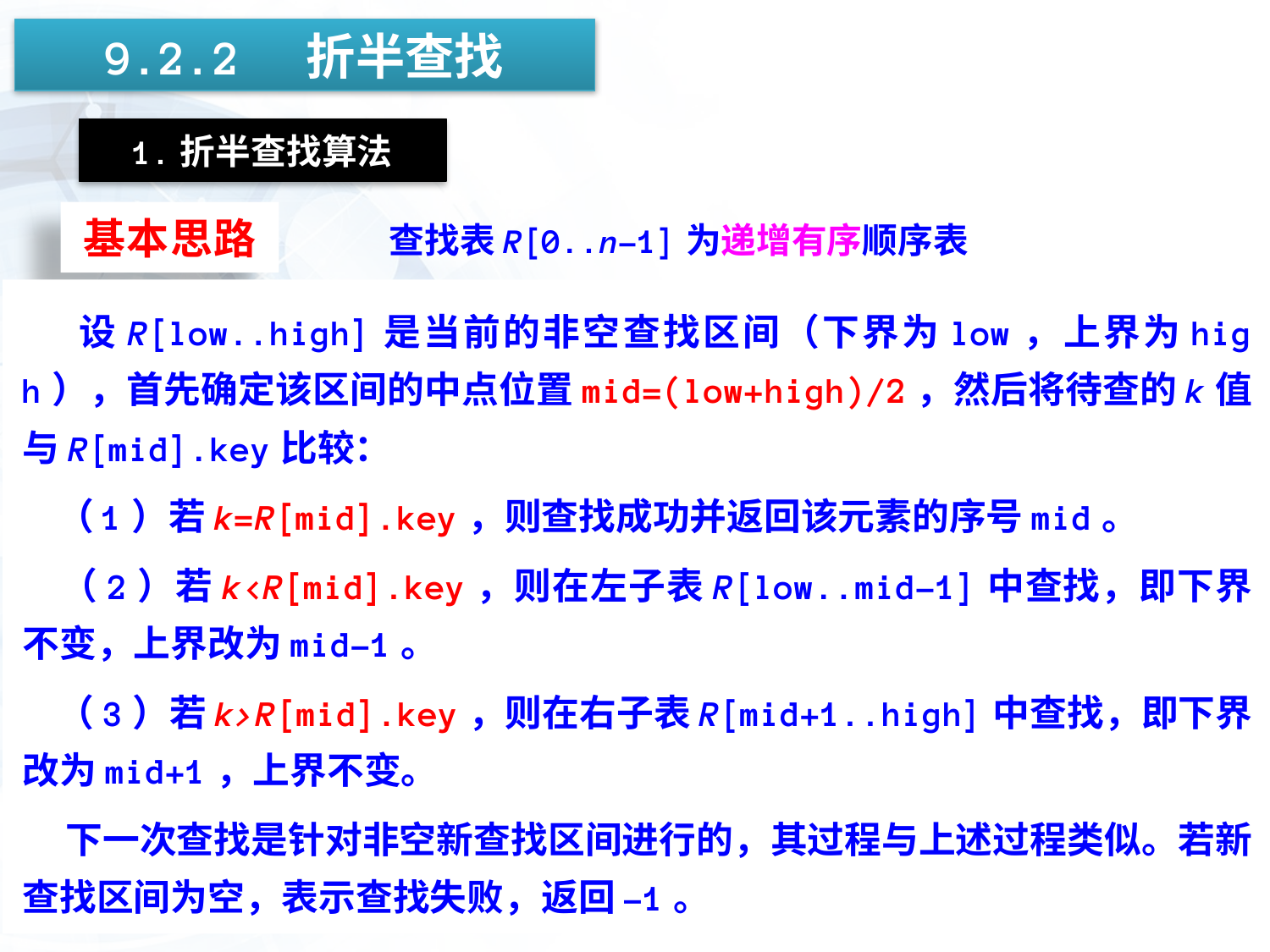

9.2.2  折半查找
1.折半查找算法
基本思路
查找表R[0..n-1]为递增有序顺序表
    设R[low..high]是当前的非空查找区间（下界为low，上界为high），首先确定该区间的中点位置mid=(low+high)/2，然后将待查的k值与R[mid].key比较：
   （1）若k=R[mid].key，则查找成功并返回该元素的序号mid。
   （2）若k<R[mid].key，则在左子表R[low..mid-1]中查找，即下界不变，上界改为mid-1。
   （3）若k>R[mid].key，则在右子表R[mid+1..high]中查找，即下界改为mid+1，上界不变。
    下一次查找是针对非空新查找区间进行的，其过程与上述过程类似。若新查找区间为空，表示查找失败，返回-1。